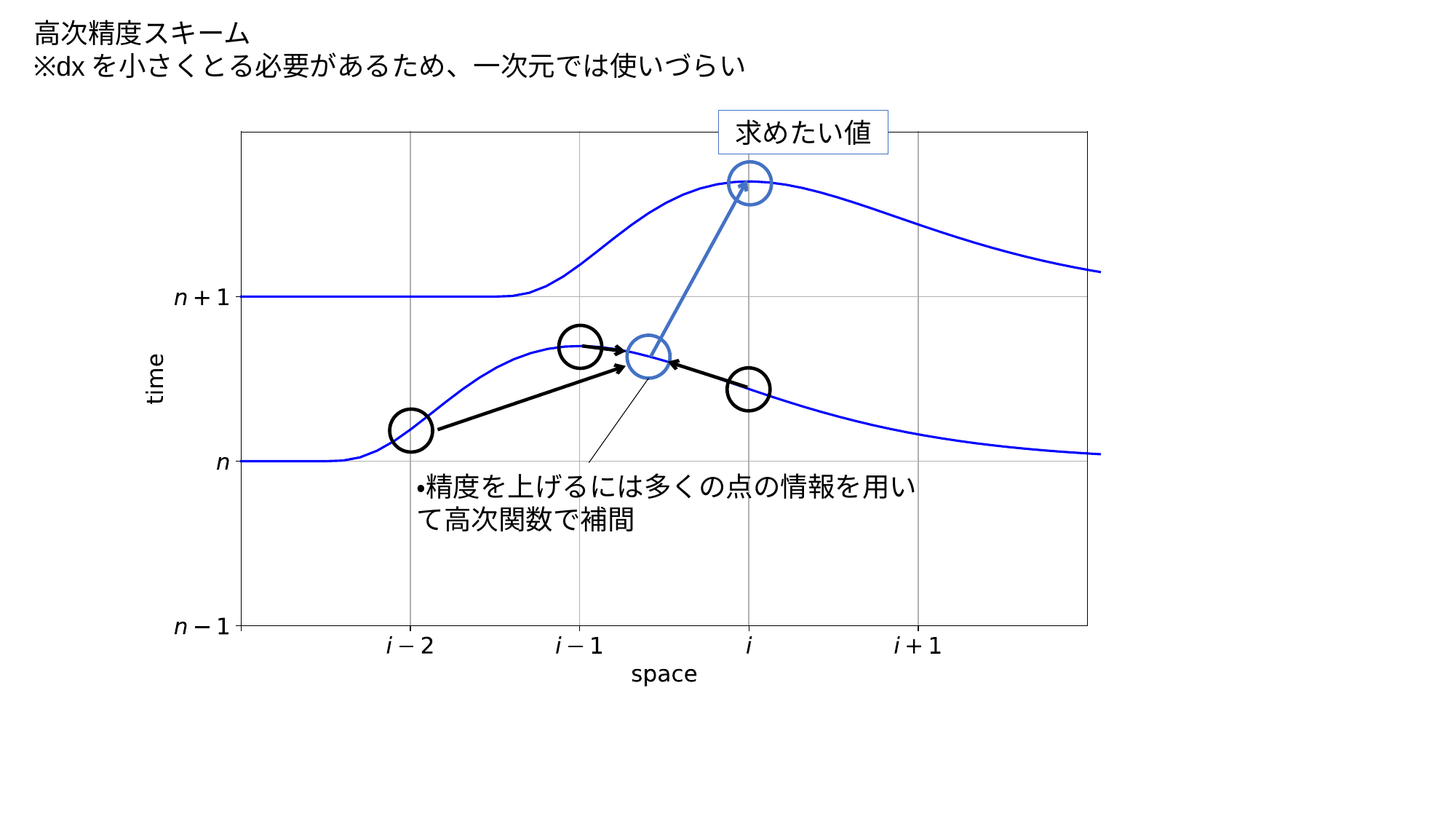

高次精度スキーム
※dxを小さくとる必要があるため、一次元では使いづらい
求めたい値

・精度を上げるには多くの点の情報を用いて高次関数で補間